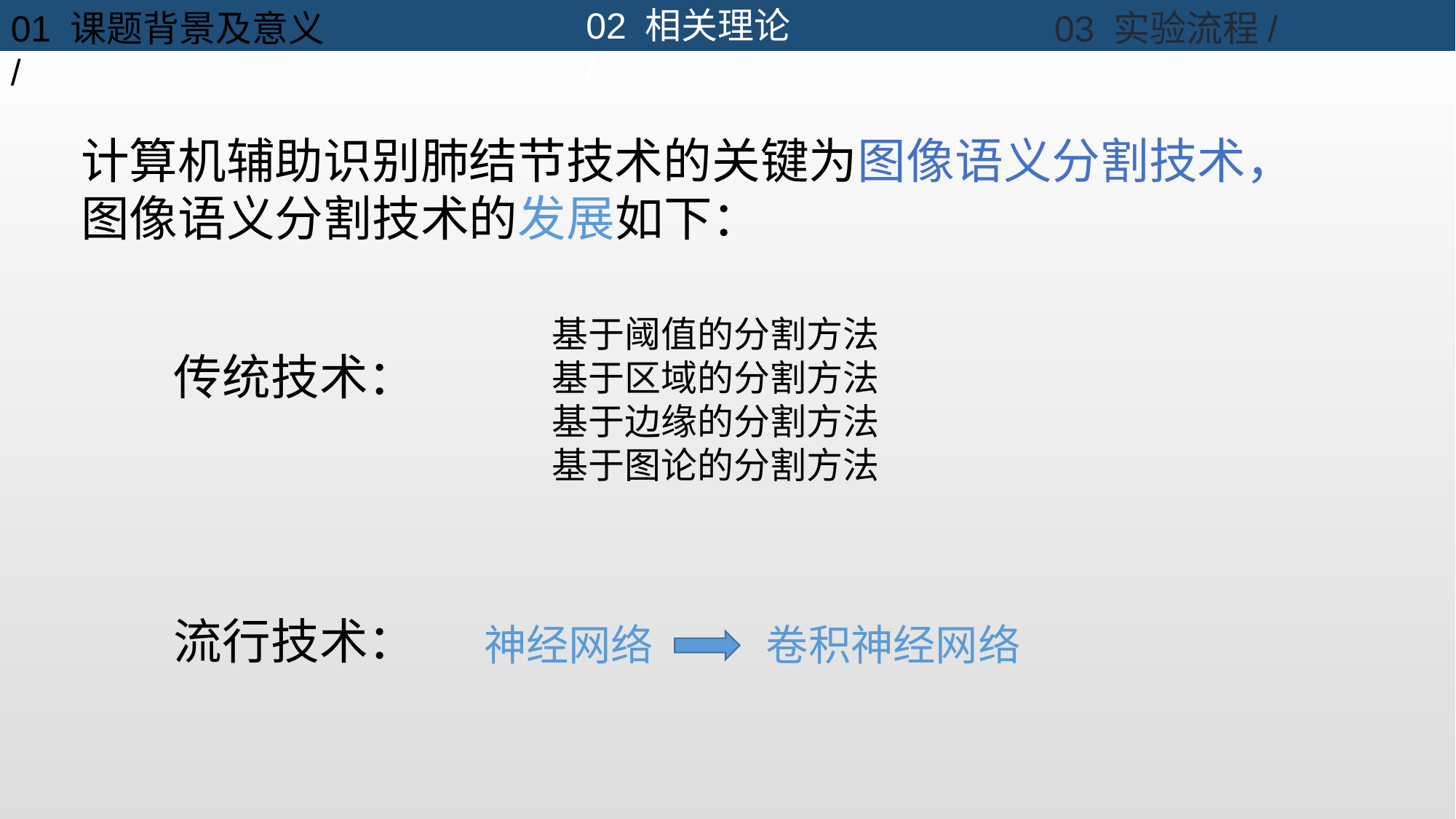

01 课题背景及意义/
03 实验流程/
02 相关理论/
计算机辅助识别肺结节技术的关键为图像语义分割技术，图像语义分割技术的发展如下：
基于阈值的分割方法
基于区域的分割方法
基于边缘的分割方法
基于图论的分割方法
传统技术：
流行技术：
神经网络
卷积神经网络